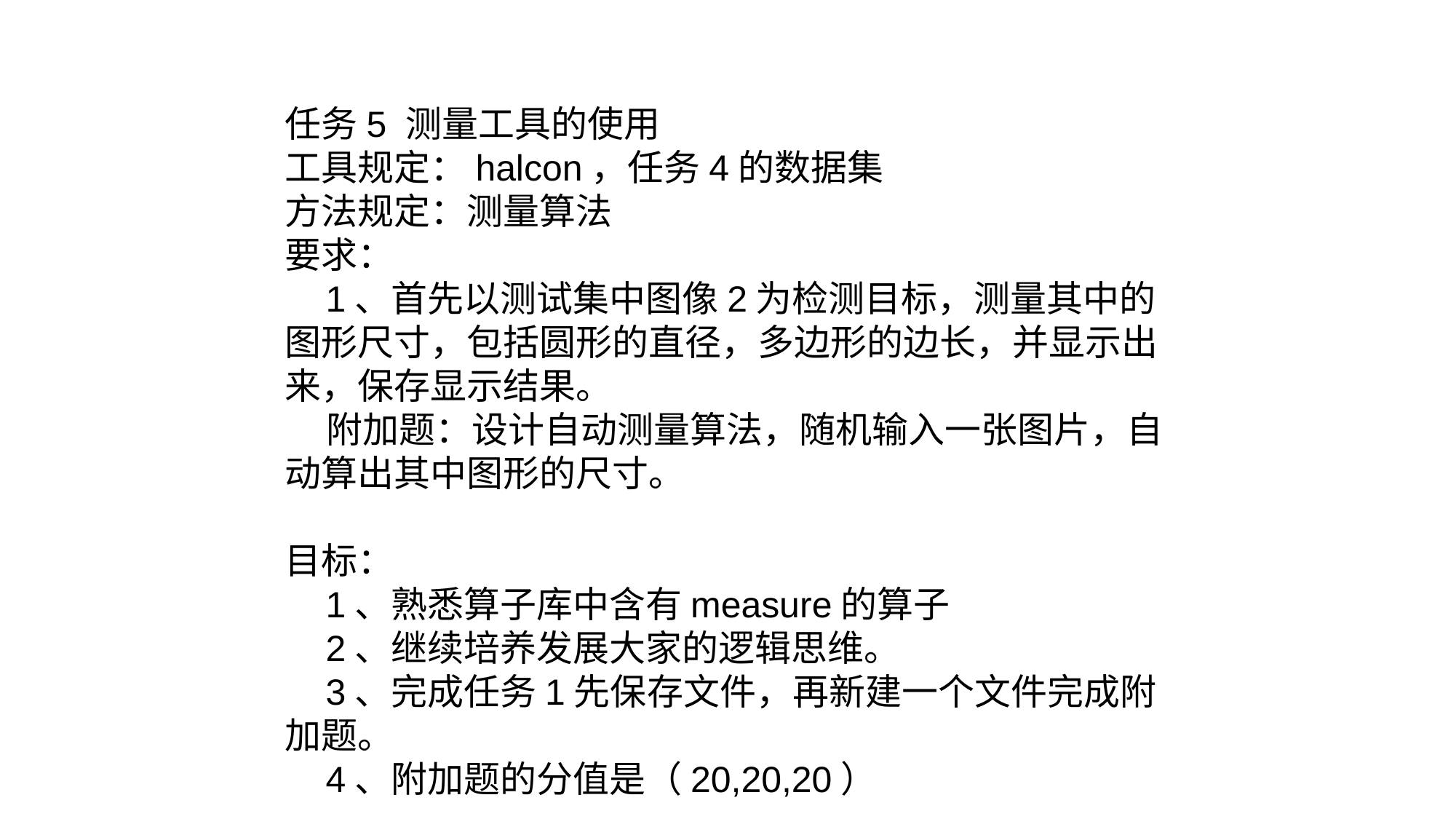

任务5 测量工具的使用
工具规定：halcon，任务4的数据集
方法规定：测量算法
要求：
    1、首先以测试集中图像2为检测目标，测量其中的图形尺寸，包括圆形的直径，多边形的边长，并显示出来，保存显示结果。
    附加题：设计自动测量算法，随机输入一张图片，自动算出其中图形的尺寸。

目标：
    1、熟悉算子库中含有measure的算子
    2、继续培养发展大家的逻辑思维。
    3、完成任务1先保存文件，再新建一个文件完成附加题。
    4、附加题的分值是（20,20,20）